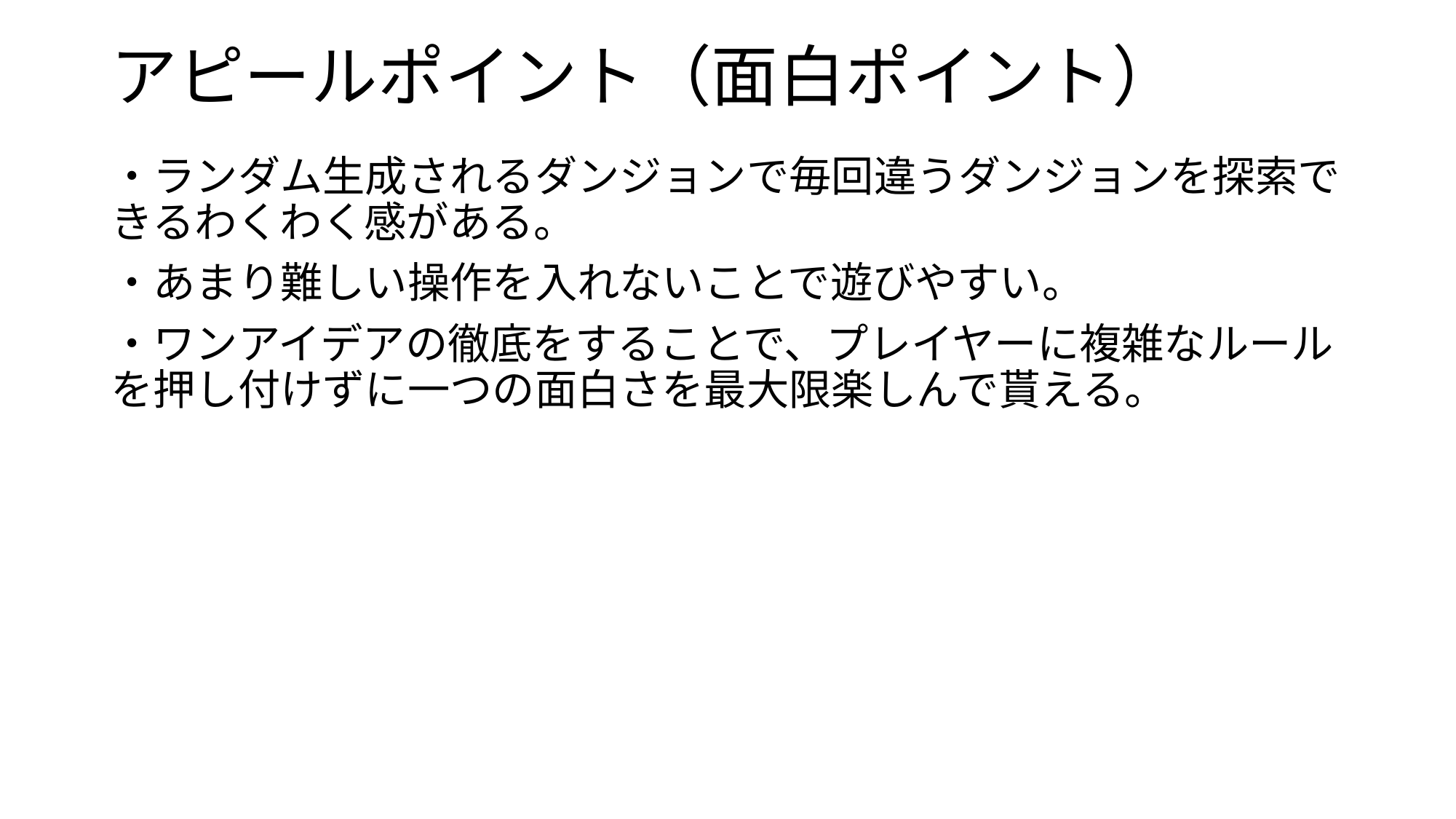

# アピールポイント（面白ポイント）
・ランダム生成されるダンジョンで毎回違うダンジョンを探索できるわくわく感がある。
・あまり難しい操作を入れないことで遊びやすい。
・ワンアイデアの徹底をすることで、プレイヤーに複雑なルールを押し付けずに一つの面白さを最大限楽しんで貰える。